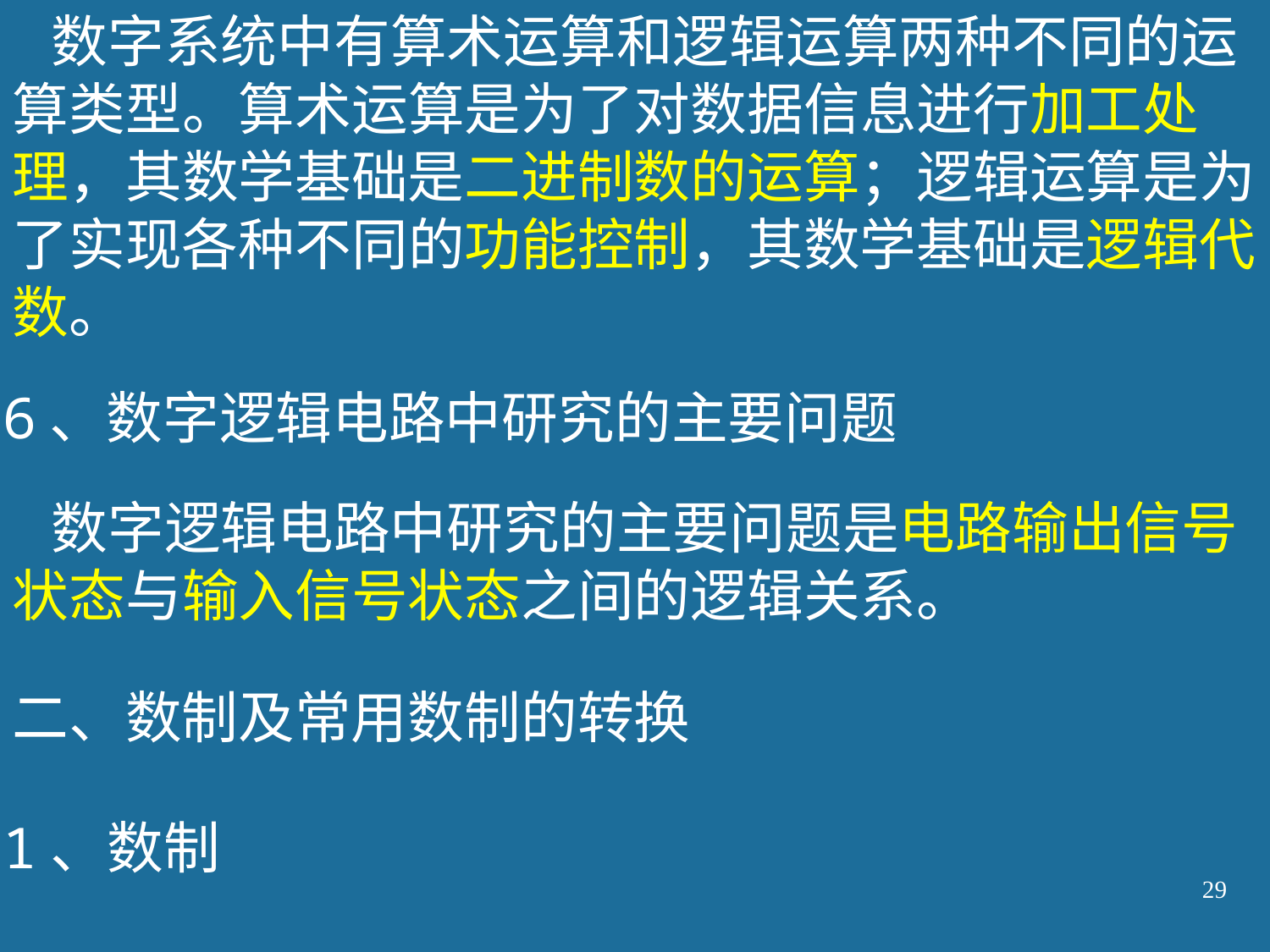

数字系统中有算术运算和逻辑运算两种不同的运算类型。算术运算是为了对数据信息进行加工处理，其数学基础是二进制数的运算；逻辑运算是为了实现各种不同的功能控制，其数学基础是逻辑代数。
6、数字逻辑电路中研究的主要问题
  数字逻辑电路中研究的主要问题是电路输出信号状态与输入信号状态之间的逻辑关系。
二、数制及常用数制的转换
1、数制
29